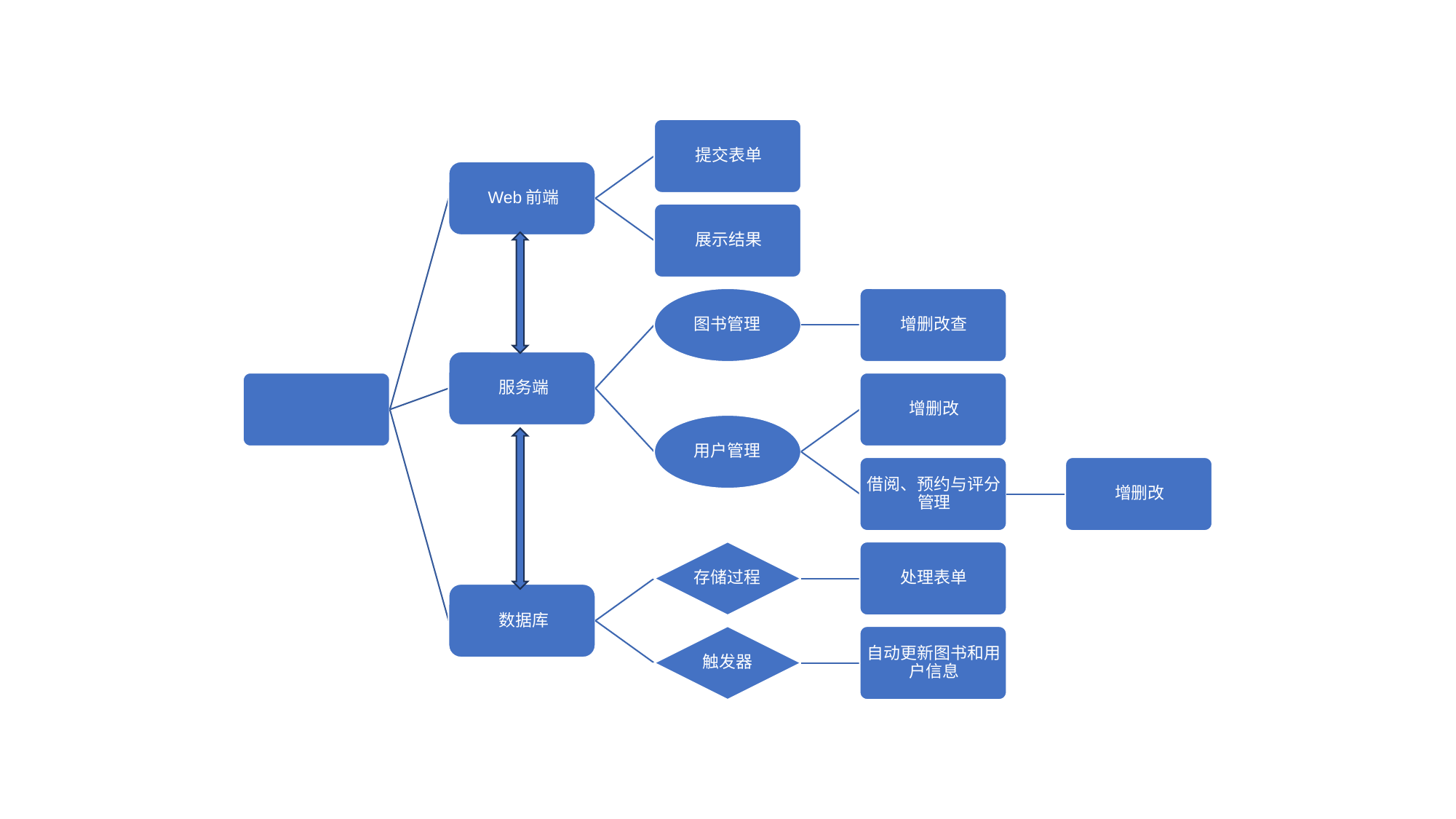

Web前端

提交表单

展示结果

服务端

图书管理

增删改查

用户管理

增删改

借阅、预约与评分管理

增删改

数据库

存储过程

处理表单

触发器

自动更新图书和用户信息